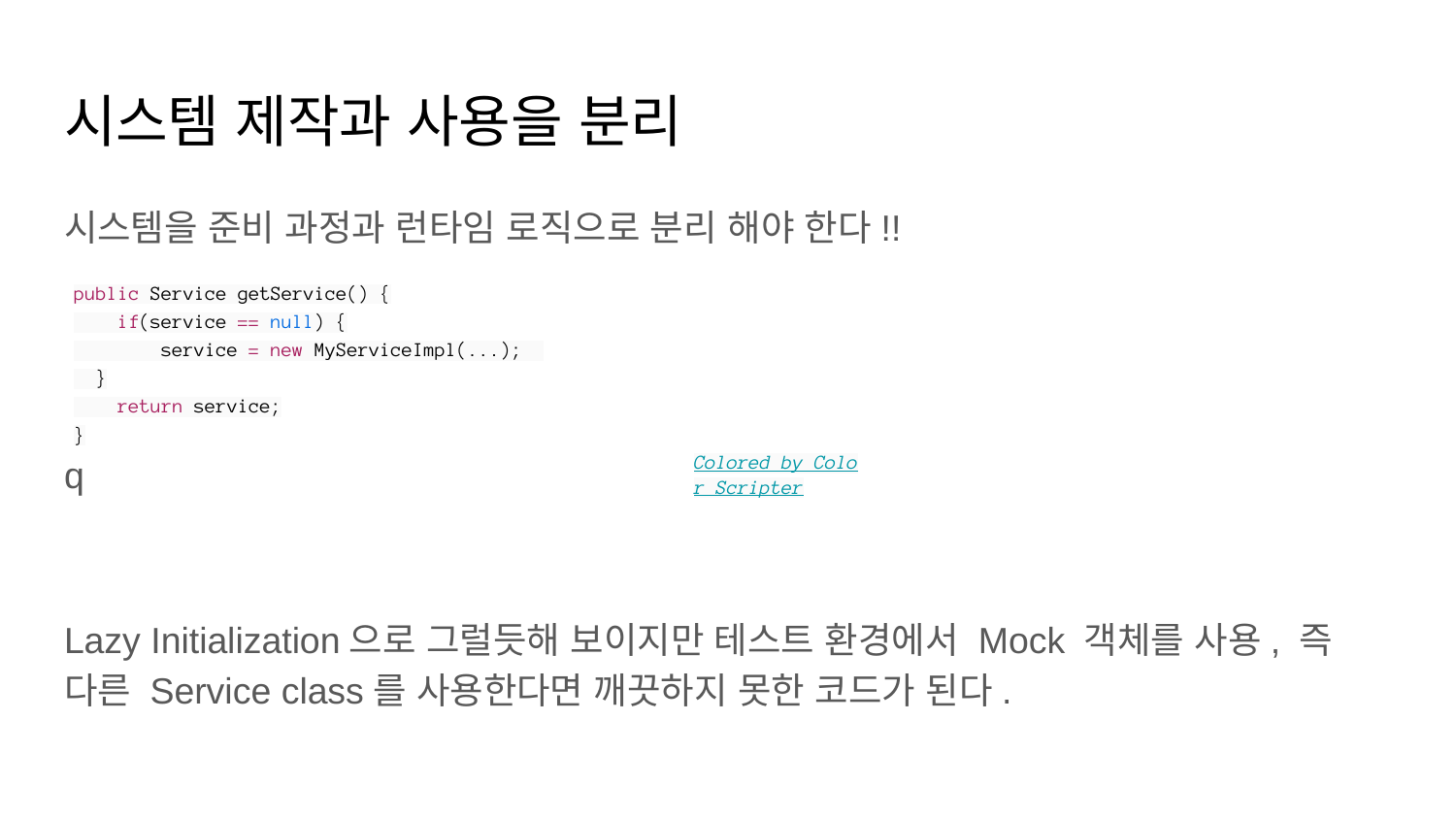

# 시스템 제작과 사용을 분리
시스템을 준비 과정과 런타임 로직으로 분리 해야 한다!!

q

Lazy Initialization으로 그럴듯해 보이지만 테스트 환경에서 Mock 객체를 사용, 즉 다른 Service class를 사용한다면 깨끗하지 못한 코드가 된다.
| public Service getService() { if(service == null) { service = new MyServiceImpl(...); } return service; } Colored by Color Scripter | cs |
| --- | --- |